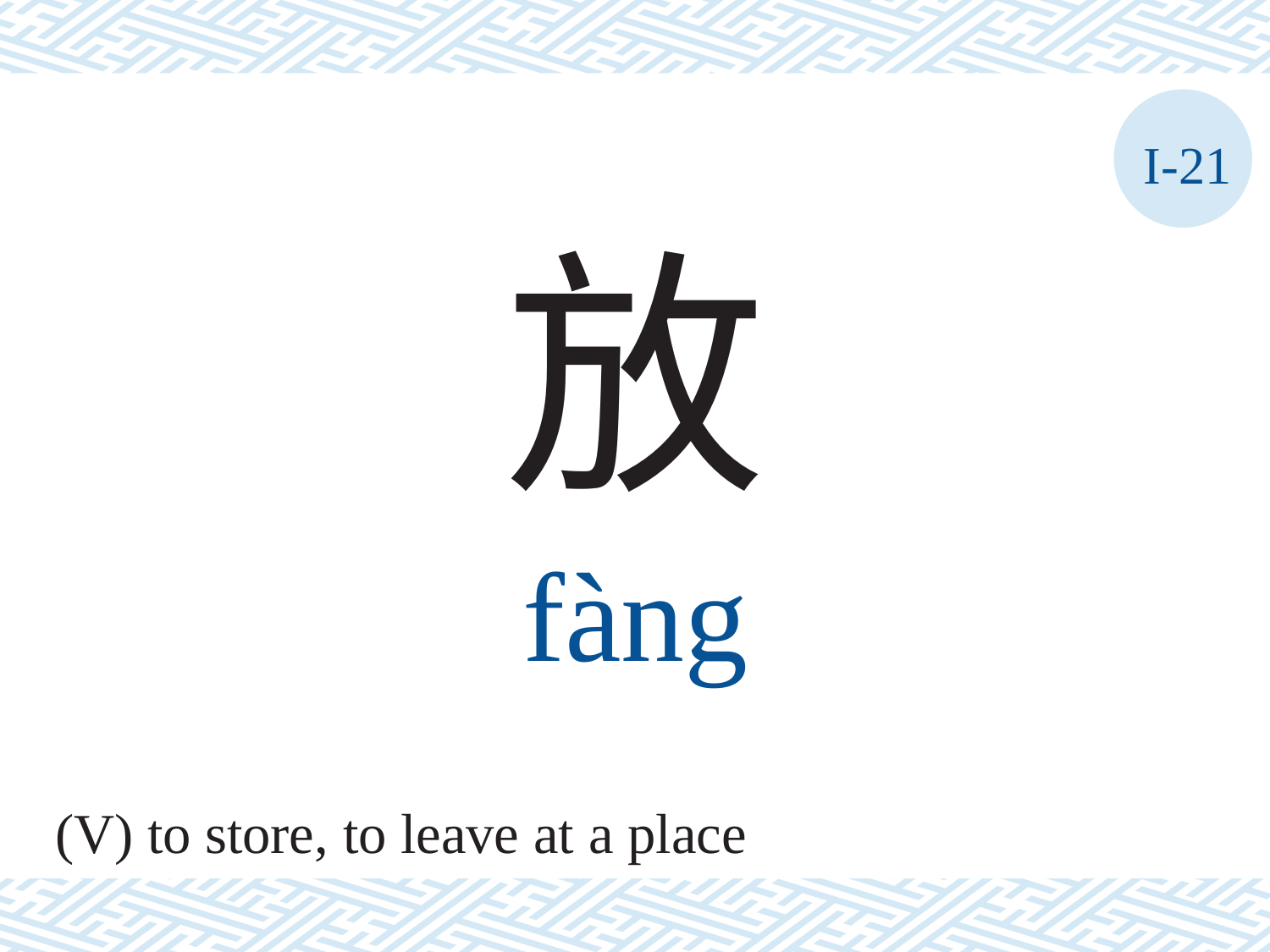

I-21
放
fàng
(V) to store, to leave at a place